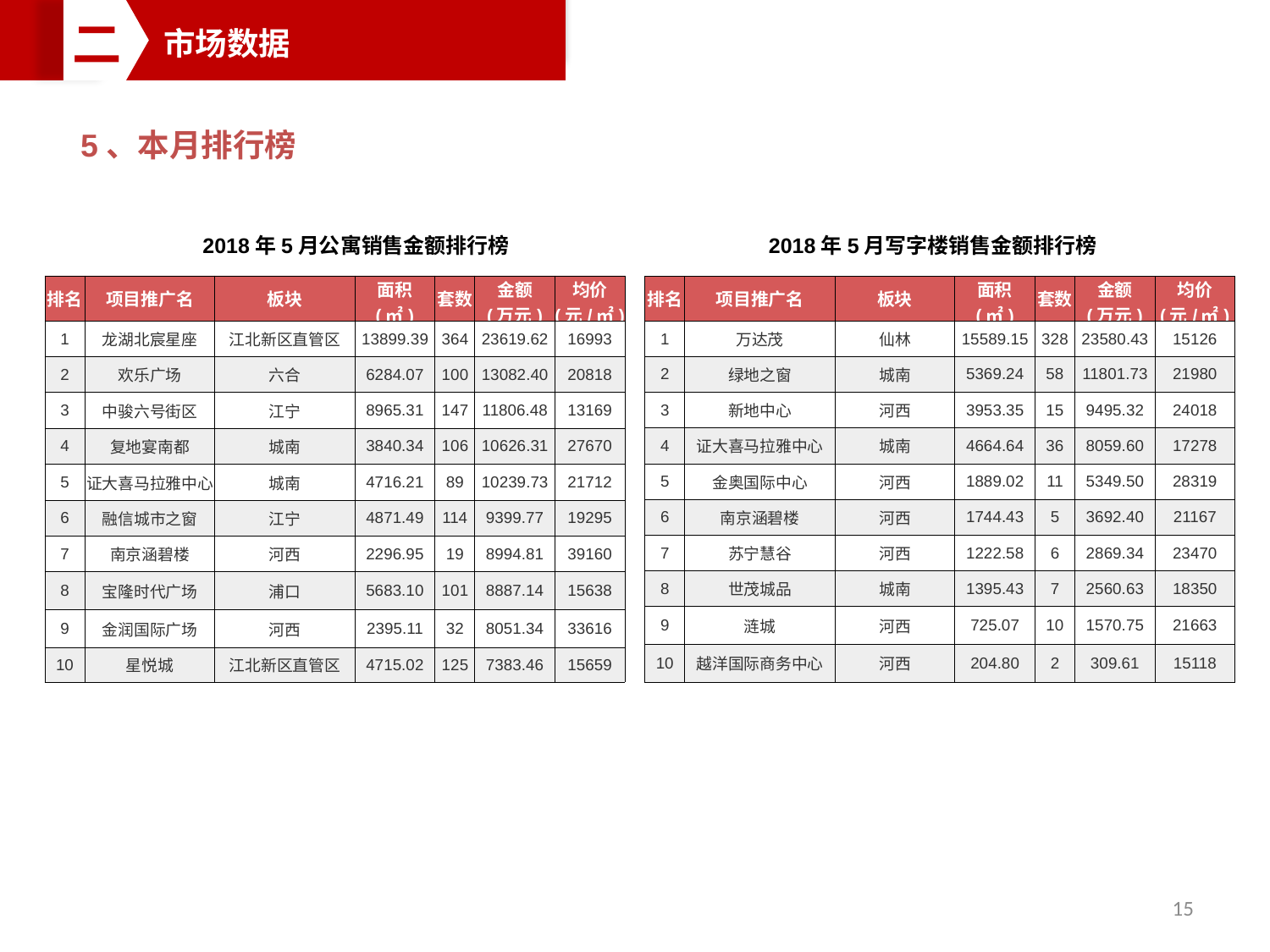

市场数据
二
5、本月排行榜
2018年5月写字楼销售金额排行榜
2018年5月公寓销售金额排行榜
| 排名 | 项目推广名 | 板块 | 面积 (㎡) | 套数 | 金额 (万元) | 均价 (元/㎡) |
| --- | --- | --- | --- | --- | --- | --- |
| 1 | 龙湖北宸星座 | 江北新区直管区 | 13899.39 | 364 | 23619.62 | 16993 |
| 2 | 欢乐广场 | 六合 | 6284.07 | 100 | 13082.40 | 20818 |
| 3 | 中骏六号街区 | 江宁 | 8965.31 | 147 | 11806.48 | 13169 |
| 4 | 复地宴南都 | 城南 | 3840.34 | 106 | 10626.31 | 27670 |
| 5 | 证大喜马拉雅中心 | 城南 | 4716.21 | 89 | 10239.73 | 21712 |
| 6 | 融信城市之窗 | 江宁 | 4871.49 | 114 | 9399.77 | 19295 |
| 7 | 南京涵碧楼 | 河西 | 2296.95 | 19 | 8994.81 | 39160 |
| 8 | 宝隆时代广场 | 浦口 | 5683.10 | 101 | 8887.14 | 15638 |
| 9 | 金润国际广场 | 河西 | 2395.11 | 32 | 8051.34 | 33616 |
| 10 | 星悦城 | 江北新区直管区 | 4715.02 | 125 | 7383.46 | 15659 |
| 排名 | 项目推广名 | 板块 | 面积 (㎡) | 套数 | 金额 (万元) | 均价 (元/㎡) |
| --- | --- | --- | --- | --- | --- | --- |
| 1 | 万达茂 | 仙林 | 15589.15 | 328 | 23580.43 | 15126 |
| 2 | 绿地之窗 | 城南 | 5369.24 | 58 | 11801.73 | 21980 |
| 3 | 新地中心 | 河西 | 3953.35 | 15 | 9495.32 | 24018 |
| 4 | 证大喜马拉雅中心 | 城南 | 4664.64 | 36 | 8059.60 | 17278 |
| 5 | 金奥国际中心 | 河西 | 1889.02 | 11 | 5349.50 | 28319 |
| 6 | 南京涵碧楼 | 河西 | 1744.43 | 5 | 3692.40 | 21167 |
| 7 | 苏宁慧谷 | 河西 | 1222.58 | 6 | 2869.34 | 23470 |
| 8 | 世茂城品 | 城南 | 1395.43 | 7 | 2560.63 | 18350 |
| 9 | 涟城 | 河西 | 725.07 | 10 | 1570.75 | 21663 |
| 10 | 越洋国际商务中心 | 河西 | 204.80 | 2 | 309.61 | 15118 |
15